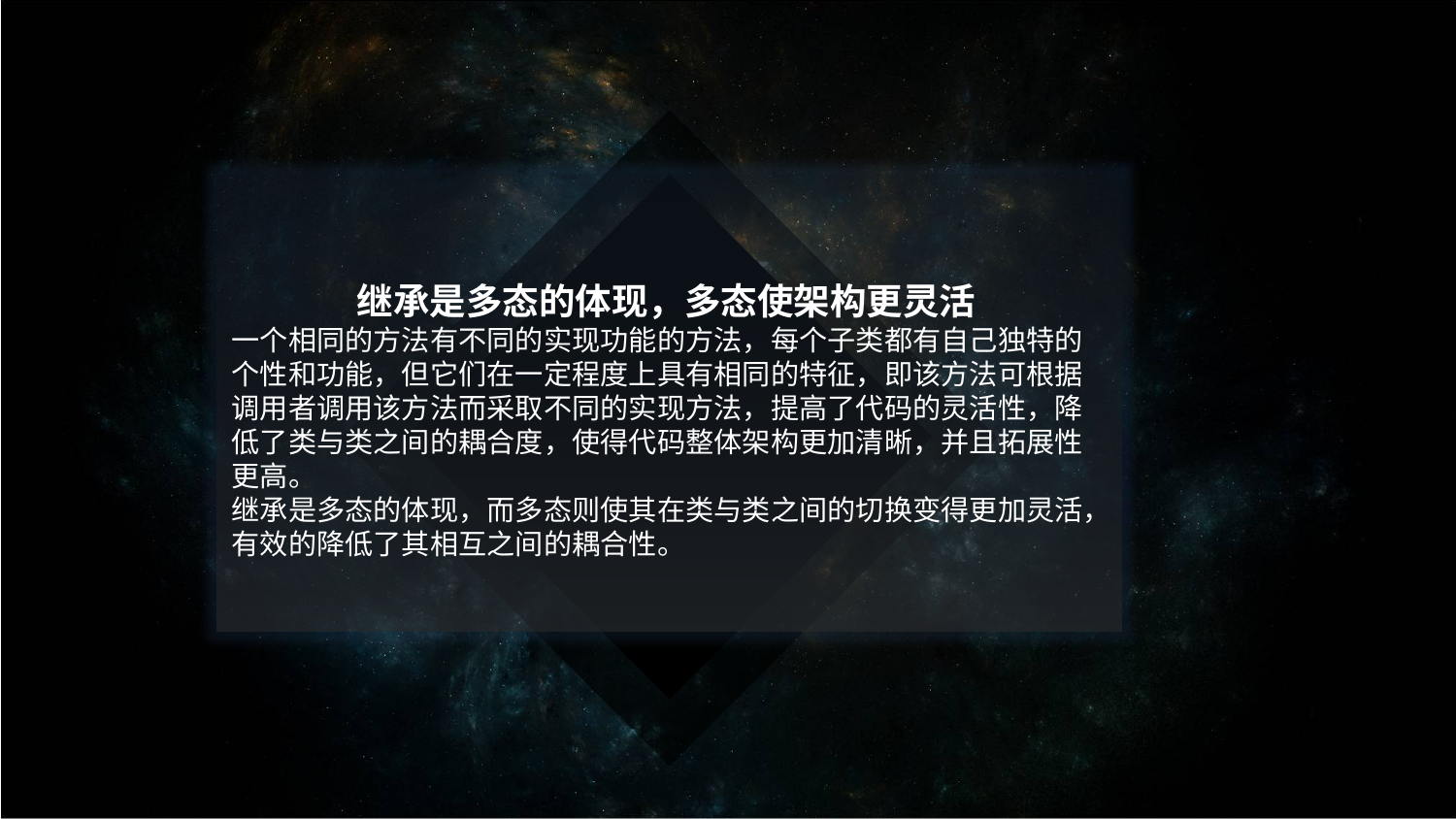

继承是多态的体现，多态使架构更灵活
一个相同的方法有不同的实现功能的方法，每个子类都有自己独特的个性和功能，但它们在一定程度上具有相同的特征，即该方法可根据调用者调用该方法而采取不同的实现方法，提高了代码的灵活性，降低了类与类之间的耦合度，使得代码整体架构更加清晰，并且拓展性更高。
继承是多态的体现，而多态则使其在类与类之间的切换变得更加灵活，有效的降低了其相互之间的耦合性。